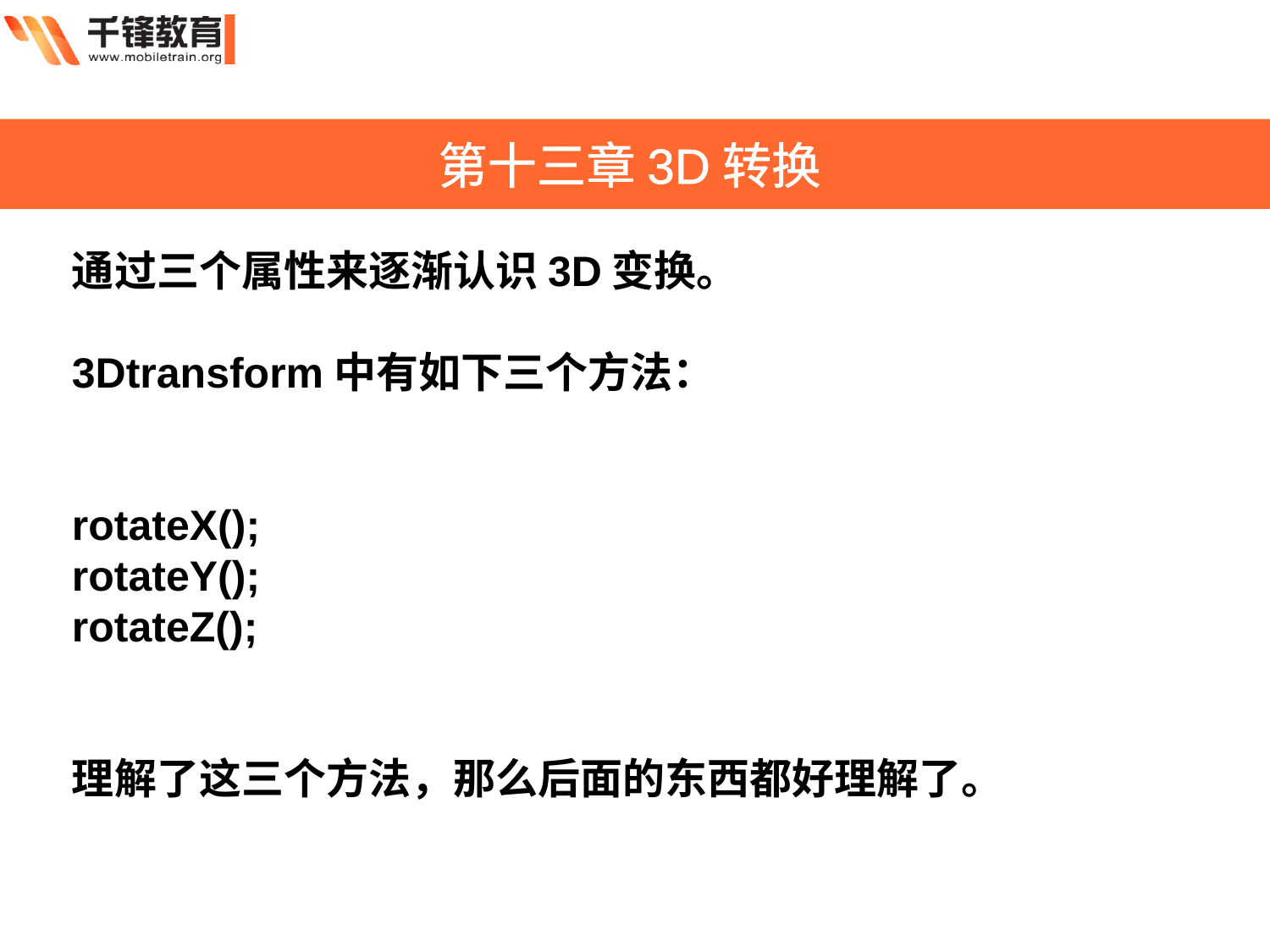

第十三章3D转换
通过三个属性来逐渐认识3D变换。
3Dtransform中有如下三个方法：

rotateX();
rotateY();
rotateZ();

理解了这三个方法，那么后面的东西都好理解了。